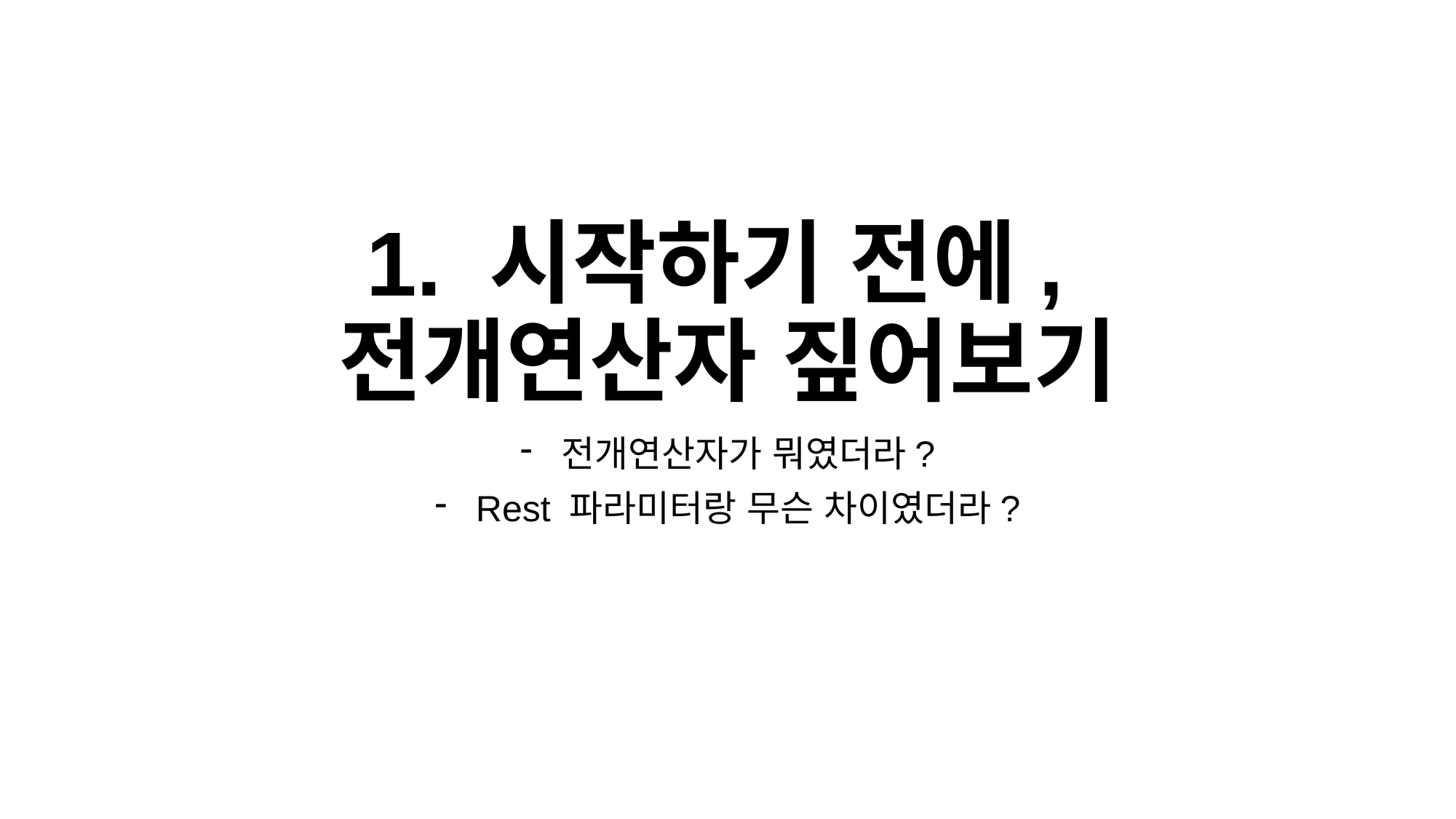

# 1. 시작하기 전에, 전개연산자 짚어보기
전개연산자가 뭐였더라?
Rest 파라미터랑 무슨 차이였더라?